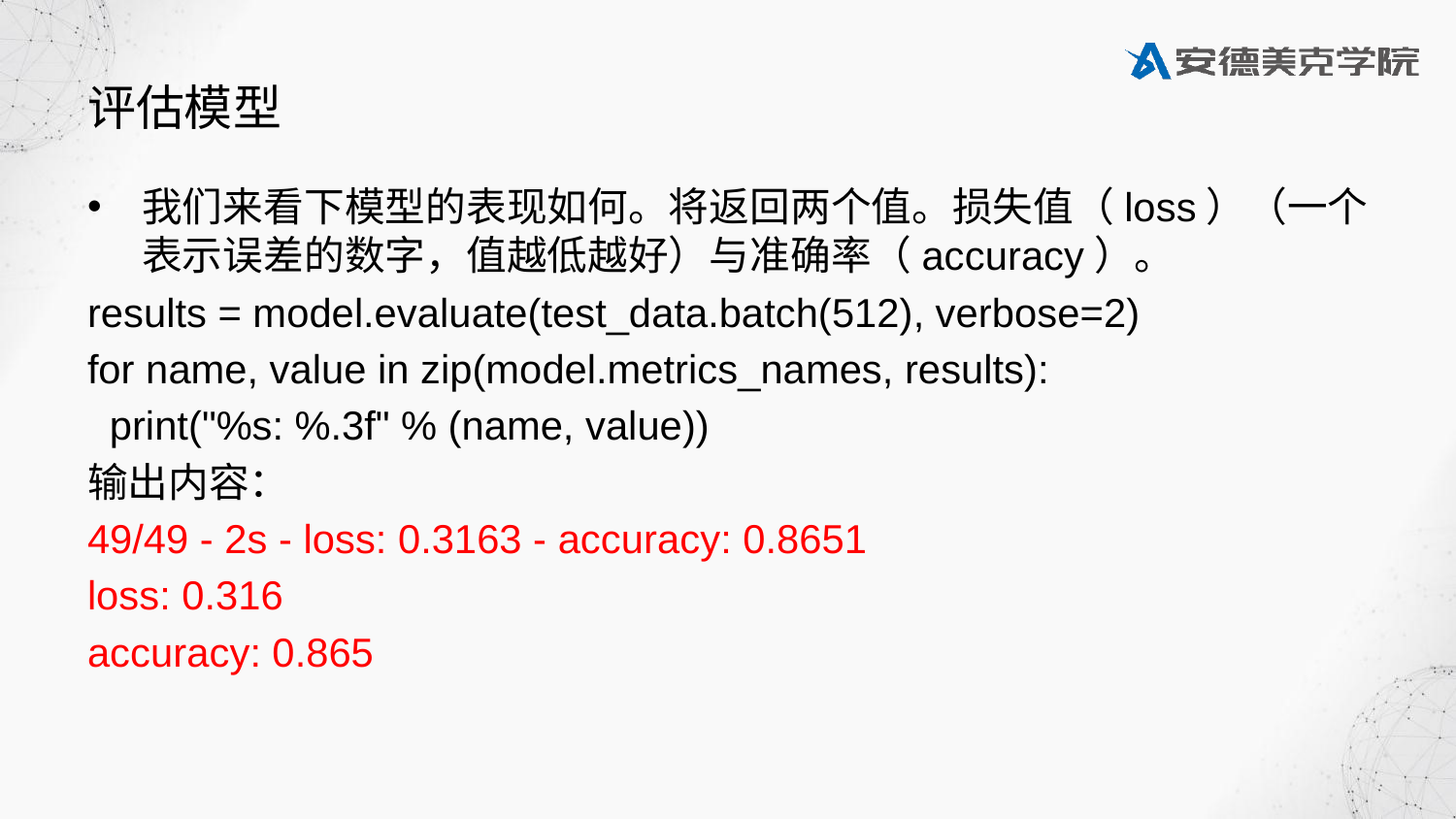

# 评估模型
我们来看下模型的表现如何。将返回两个值。损失值（loss）（一个表示误差的数字，值越低越好）与准确率（accuracy）。
results = model.evaluate(test_data.batch(512), verbose=2)
for name, value in zip(model.metrics_names, results):
  print("%s: %.3f" % (name, value))
输出内容：
49/49 - 2s - loss: 0.3163 - accuracy: 0.8651
loss: 0.316
accuracy: 0.865